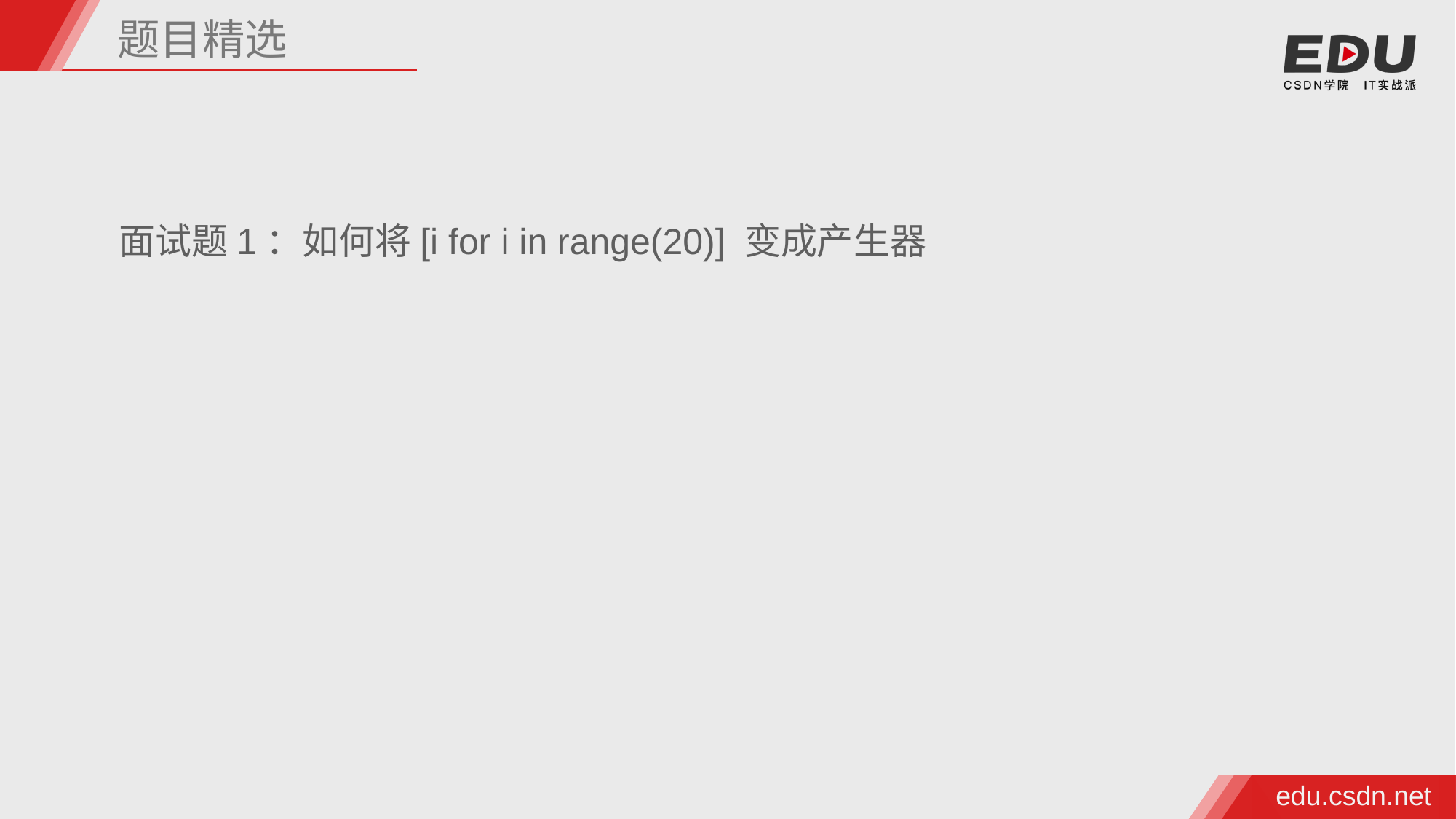

题目精选
面试题1：如何将[i for i in range(20)] 变成产生器
edu.csdn.net